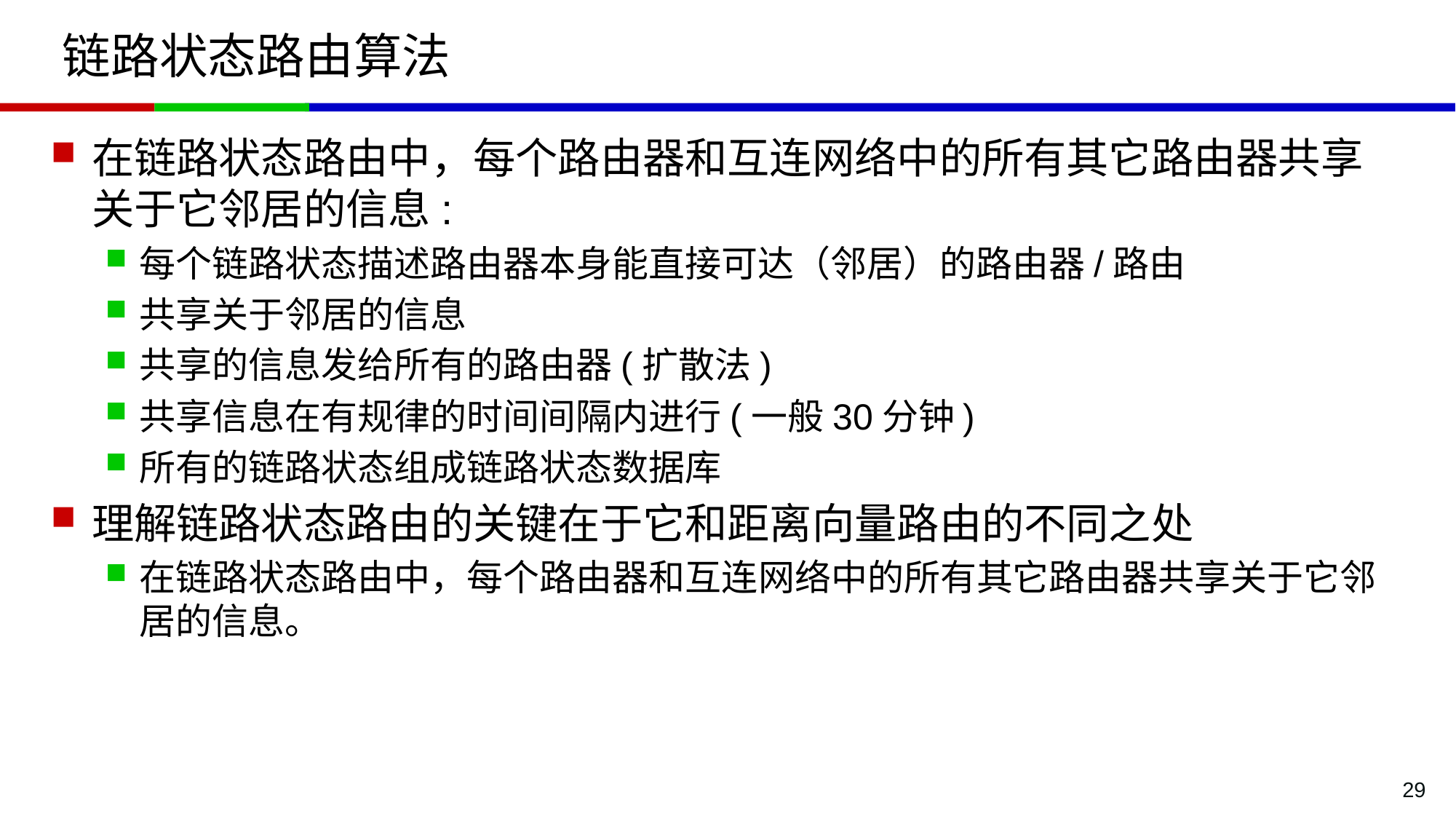

# 链路状态路由算法
在链路状态路由中，每个路由器和互连网络中的所有其它路由器共享关于它邻居的信息:
每个链路状态描述路由器本身能直接可达（邻居）的路由器/路由
共享关于邻居的信息
共享的信息发给所有的路由器(扩散法)
共享信息在有规律的时间间隔内进行(一般30分钟)
所有的链路状态组成链路状态数据库
理解链路状态路由的关键在于它和距离向量路由的不同之处
在链路状态路由中，每个路由器和互连网络中的所有其它路由器共享关于它邻居的信息。
29